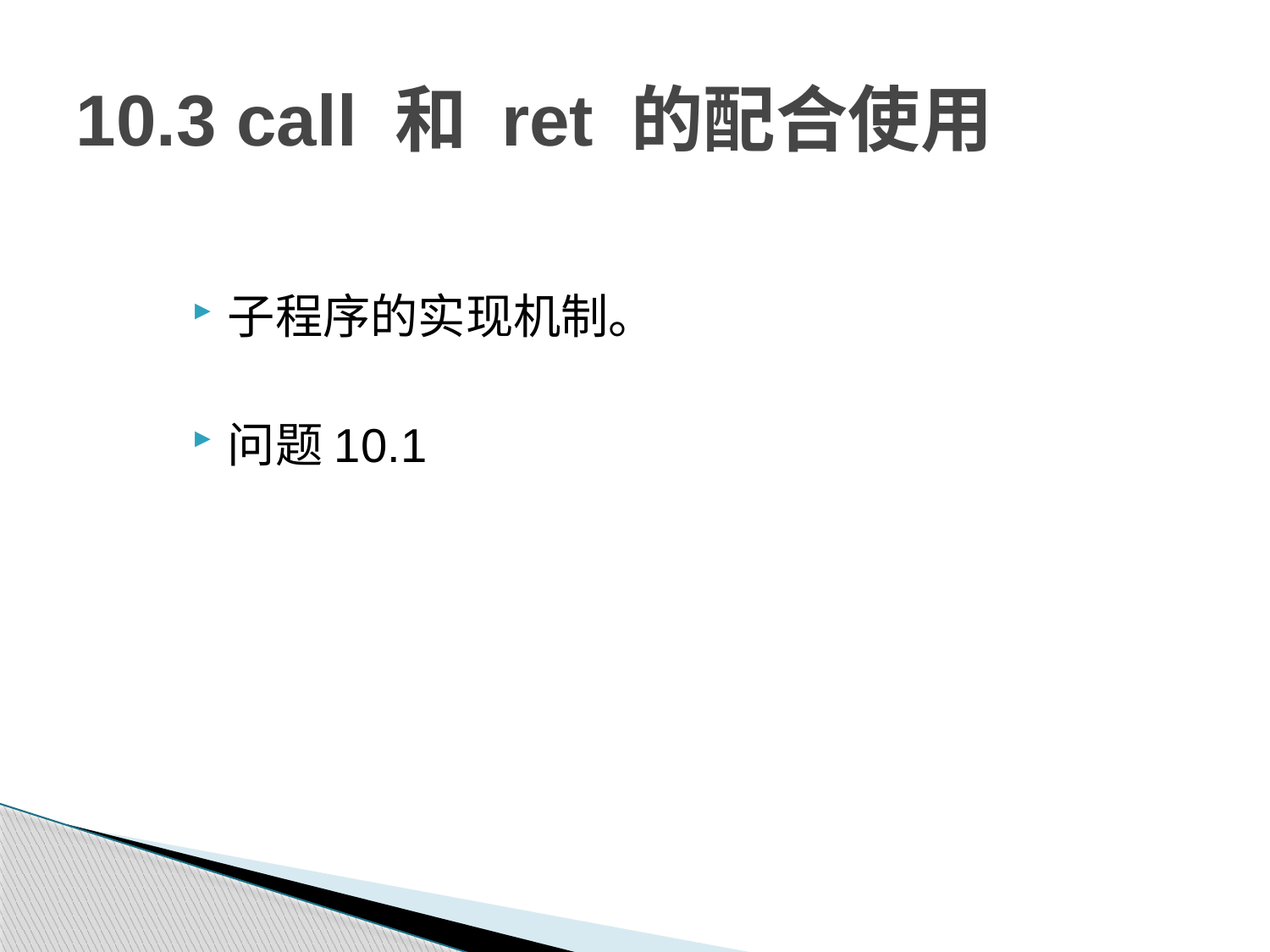

# 10.3 call 和 ret 的配合使用
子程序的实现机制。

问题10.1